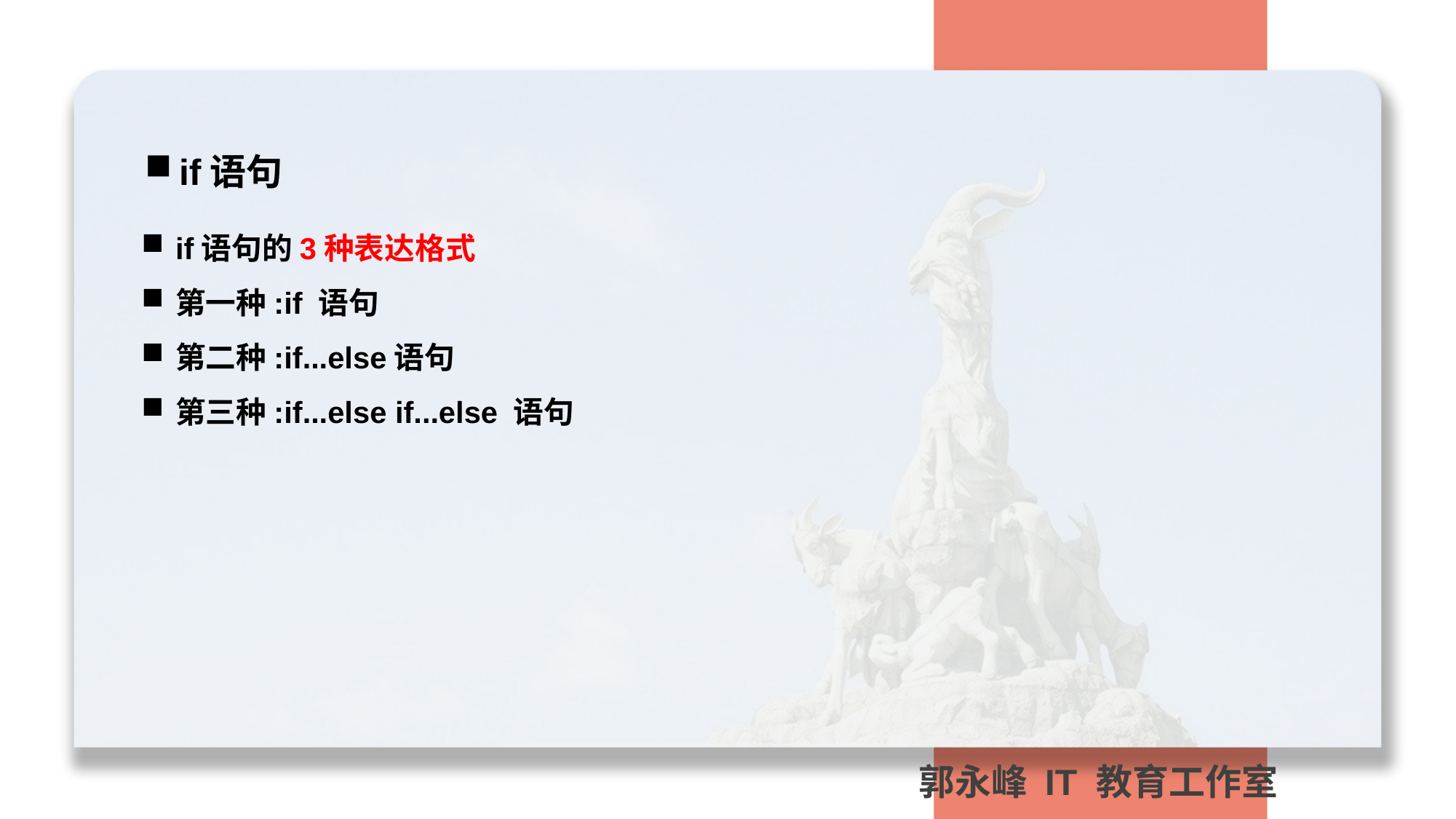

if语句
if语句的3种表达格式
第一种:if 语句
第二种:if...else语句
第三种:if...else if...else 语句